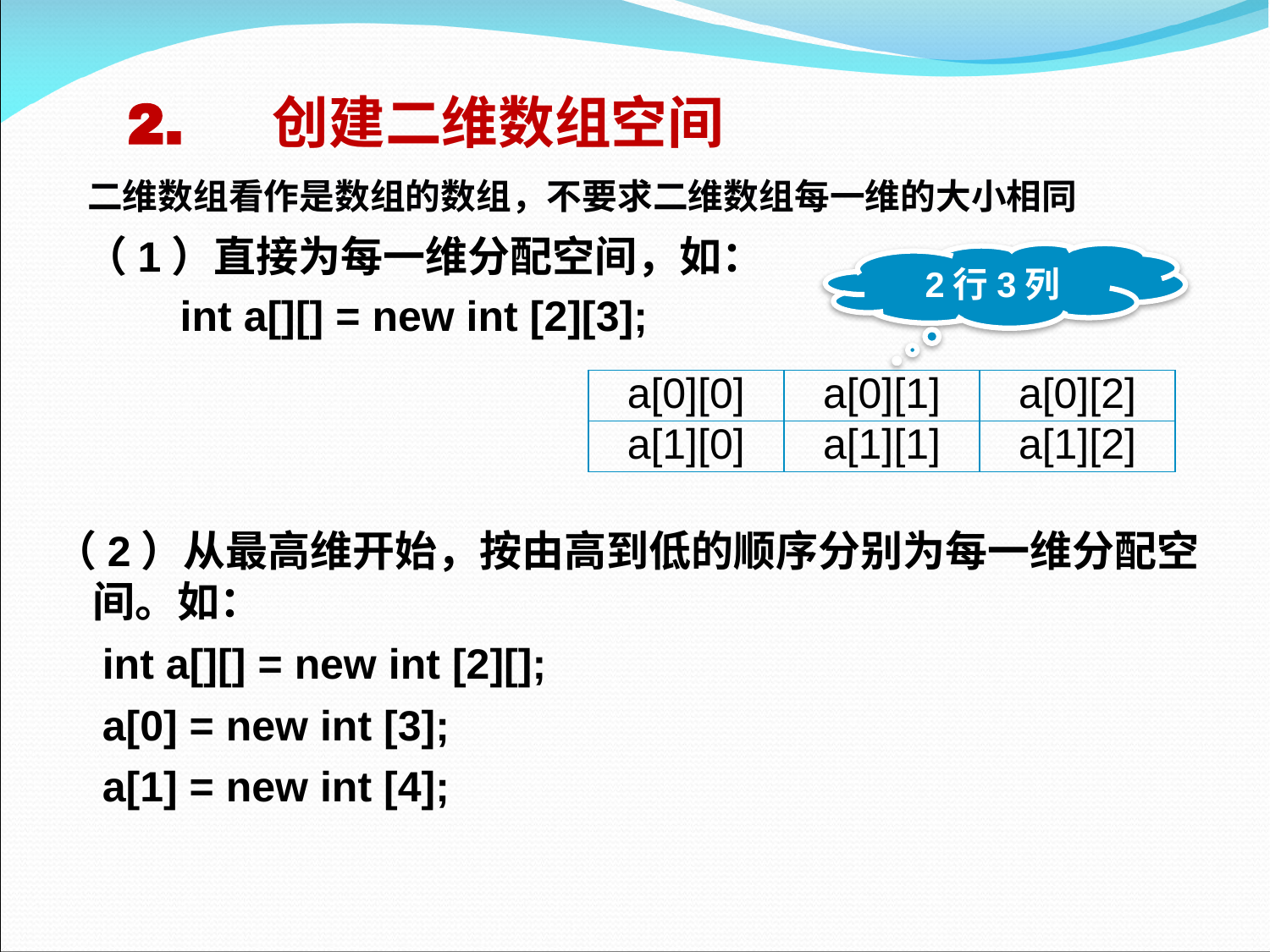

# 2.    创建二维数组空间
二维数组看作是数组的数组，不要求二维数组每一维的大小相同
（1）直接为每一维分配空间，如：
        int a[][] = new int [2][3];
2行3列
| a[0][0] | a[0][1] | a[0][2] |
| --- | --- | --- |
| a[1][0] | a[1][1] | a[1][2] |
（2）从最高维开始，按由高到低的顺序分别为每一维分配空间。如：
    int a[][] = new int [2][];
    a[0] = new int [3];
    a[1] = new int [4];